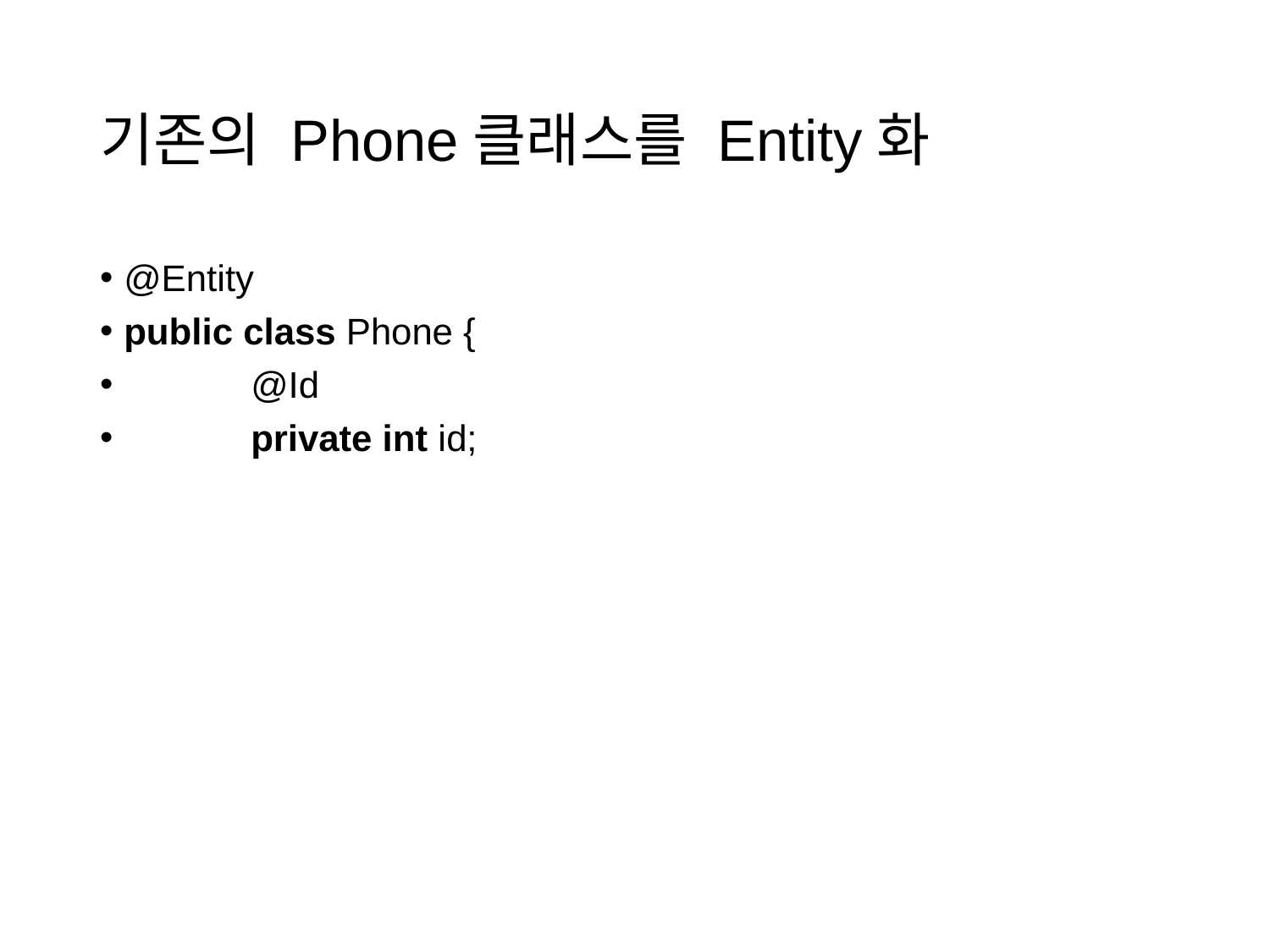

# 기존의 Phone클래스를 Entity화
@Entity
public class Phone {
	@Id
	private int id;